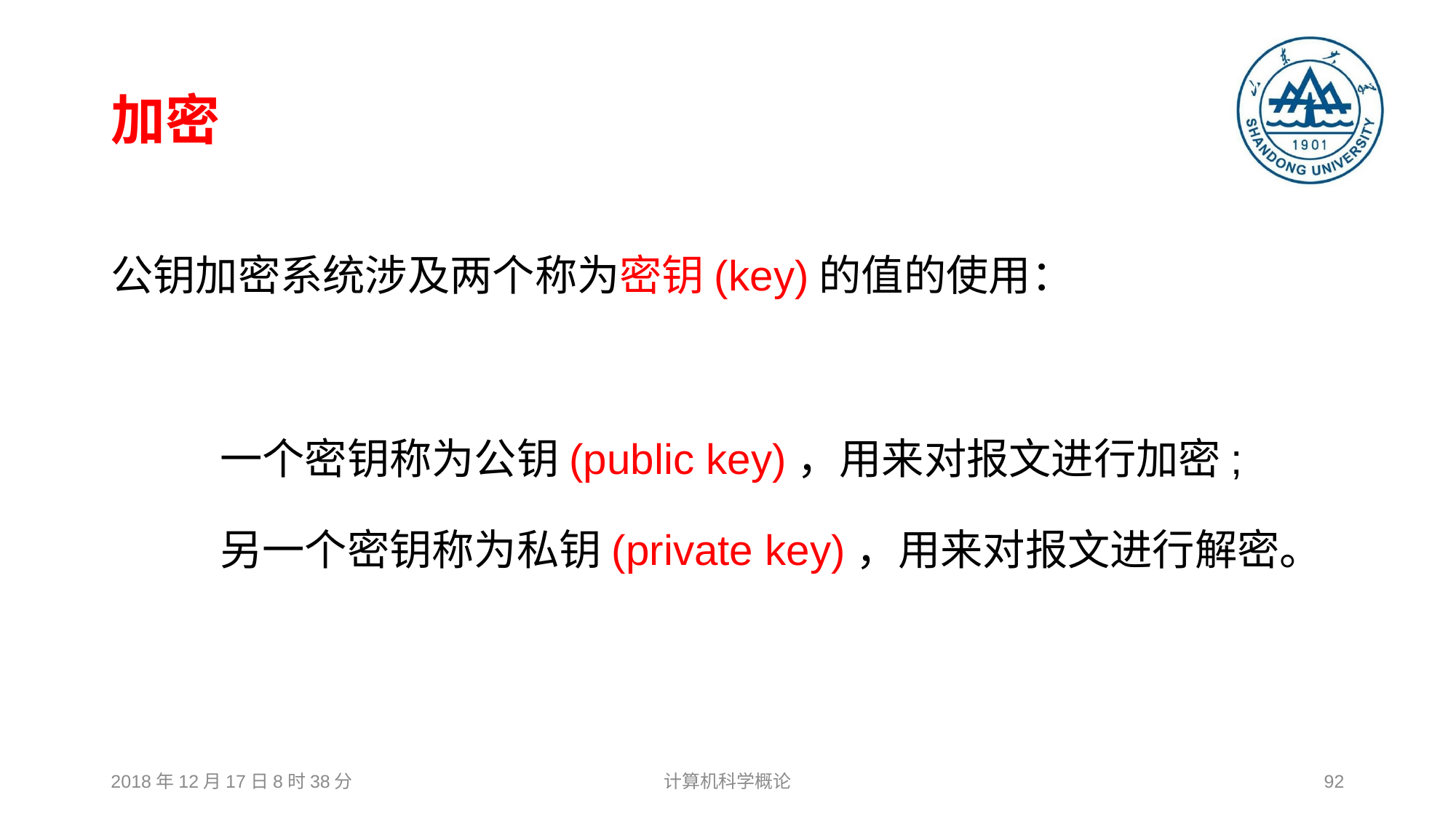

# 加密
公钥加密系统涉及两个称为密钥(key)的值的使用：

	一个密钥称为公钥(public key)，用来对报文进行加密;
	另一个密钥称为私钥(private key)，用来对报文进行解密。
2018年12月17日8时38分
计算机科学概论
92